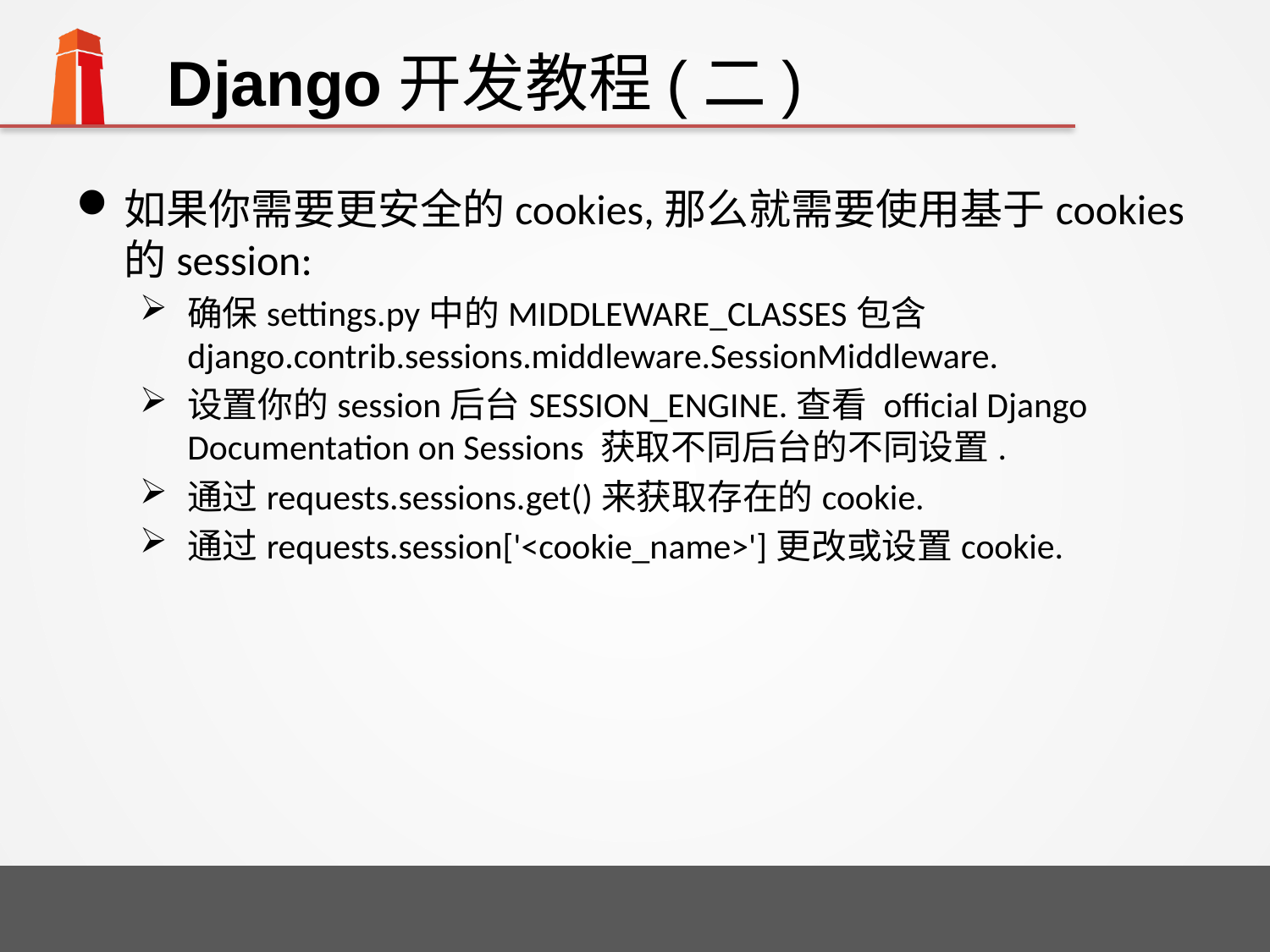

# Django开发教程(二)
如果你需要更安全的cookies,那么就需要使用基于cookies的session:
确保settings.py中的MIDDLEWARE_CLASSES包含django.contrib.sessions.middleware.SessionMiddleware.
设置你的session后台SESSION_ENGINE.查看 official Django Documentation on Sessions 获取不同后台的不同设置.
通过requests.sessions.get()来获取存在的cookie.
通过requests.session['<cookie_name>']更改或设置cookie.